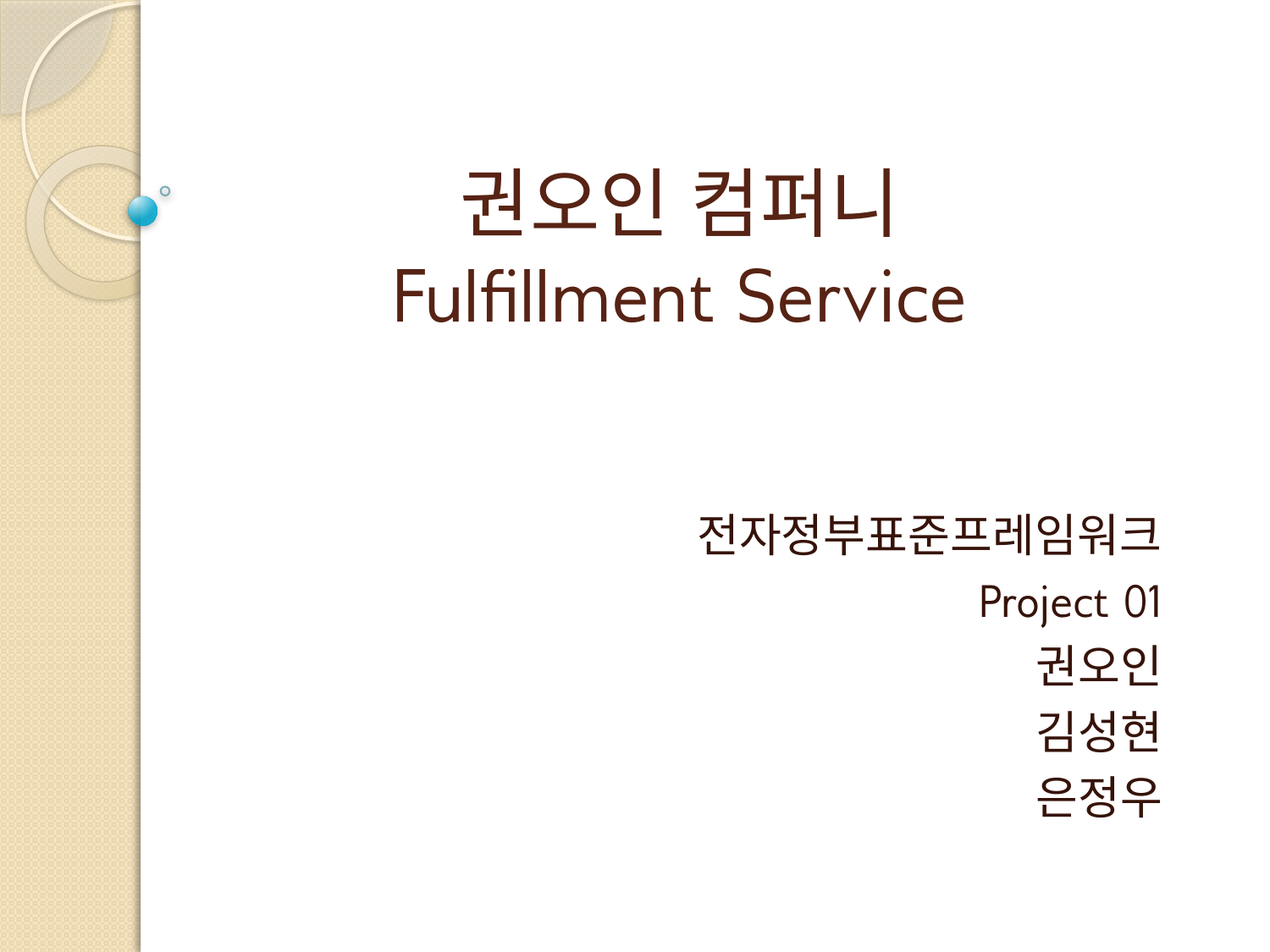

# 권오인 컴퍼니 Fulfillment Service
전자정부표준프레임워크
Project 01
권오인
김성현
은정우